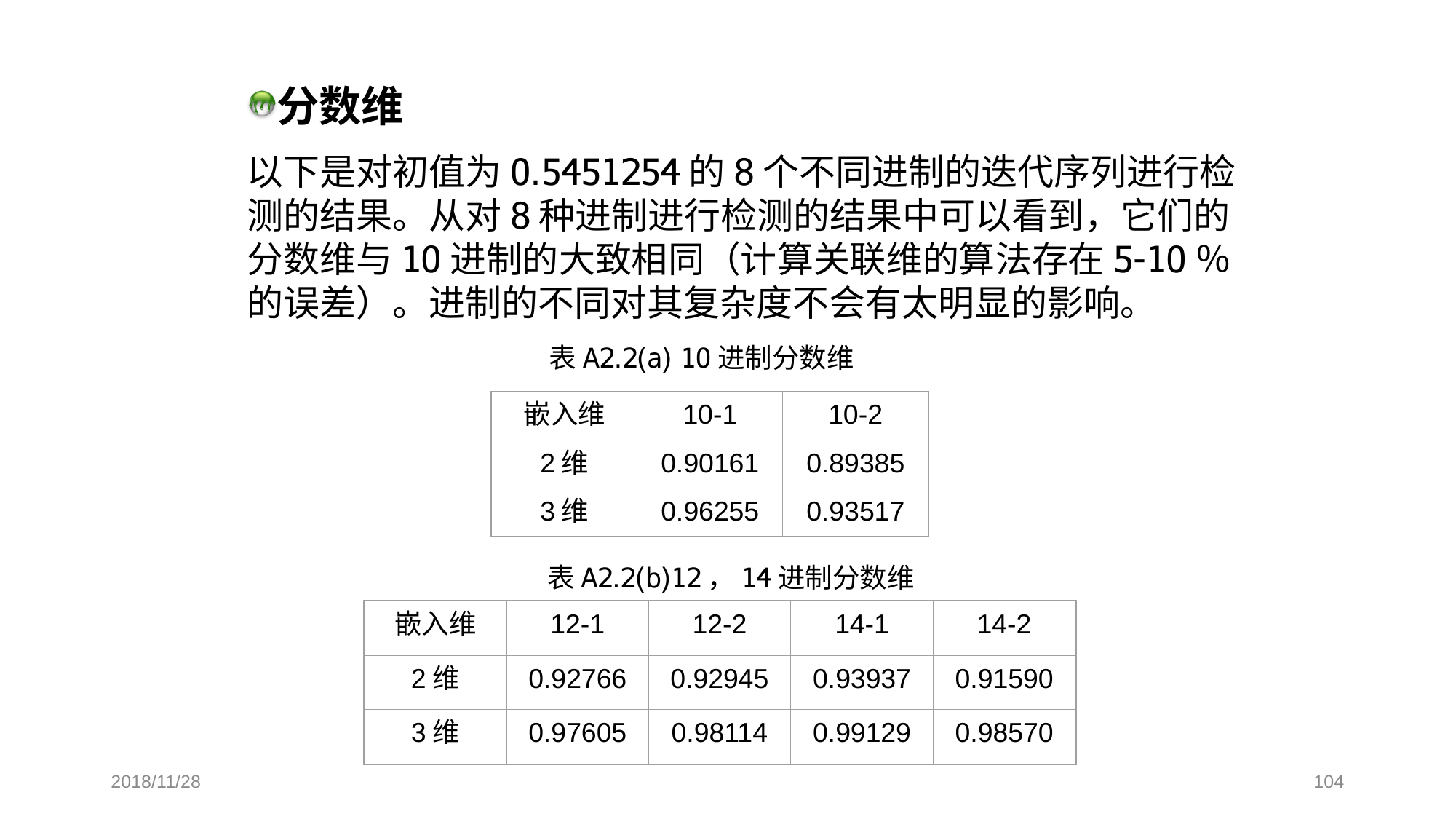

分数维
以下是对初值为0.5451254的8个不同进制的迭代序列进行检测的结果。从对8种进制进行检测的结果中可以看到，它们的分数维与10进制的大致相同（计算关联维的算法存在5-10％的误差）。进制的不同对其复杂度不会有太明显的影响。
表A2.2(a) 10进制分数维

嵌入维

10-1

10-2

2维

0.90161

0.89385

3维

0.96255

0.93517

表A2.2(b)12，14进制分数维

嵌入维

12-1

12-2

14-1

14-2

2维

0.92766

0.92945

0.93937

0.91590

3维

0.97605

0.98114

0.99129

0.98570

2018/11/28
104